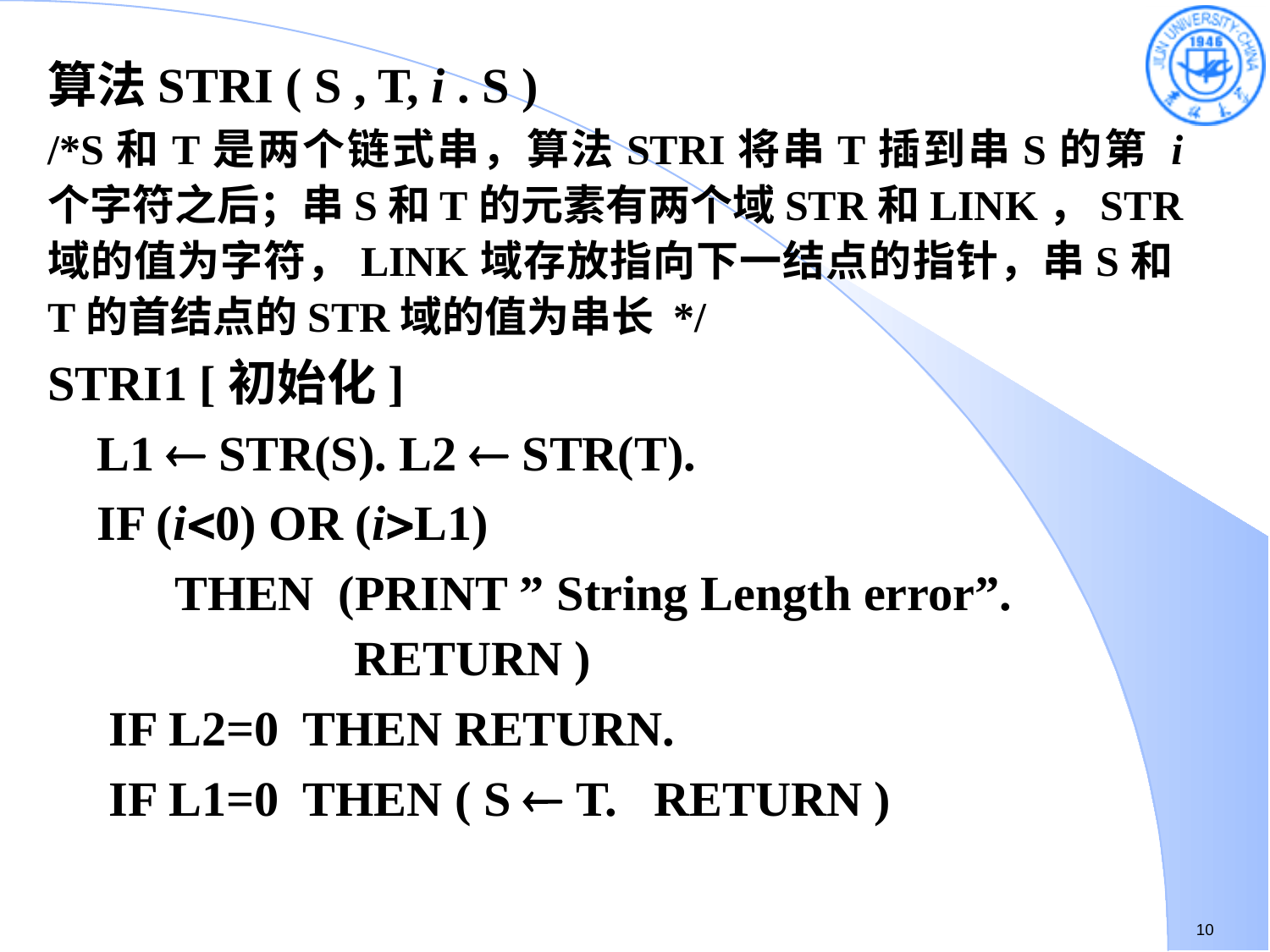

算法STRI ( S , T, i . S )
/*S和T是两个链式串，算法STRI将串T插到串S的第 i 个字符之后；串S和T的元素有两个域STR和LINK，STR域的值为字符，LINK域存放指向下一结点的指针，串S和T的首结点的STR域的值为串长 */
STRI1 [初始化]
    L1 ← STR(S). L2 ← STR(T).
    IF (i<0) OR (i>L1)
 	THEN  (PRINT ” String Length error”.
                         RETURN )
     IF L2=0  THEN RETURN.
     IF L1=0  THEN ( S ← T.   RETURN )